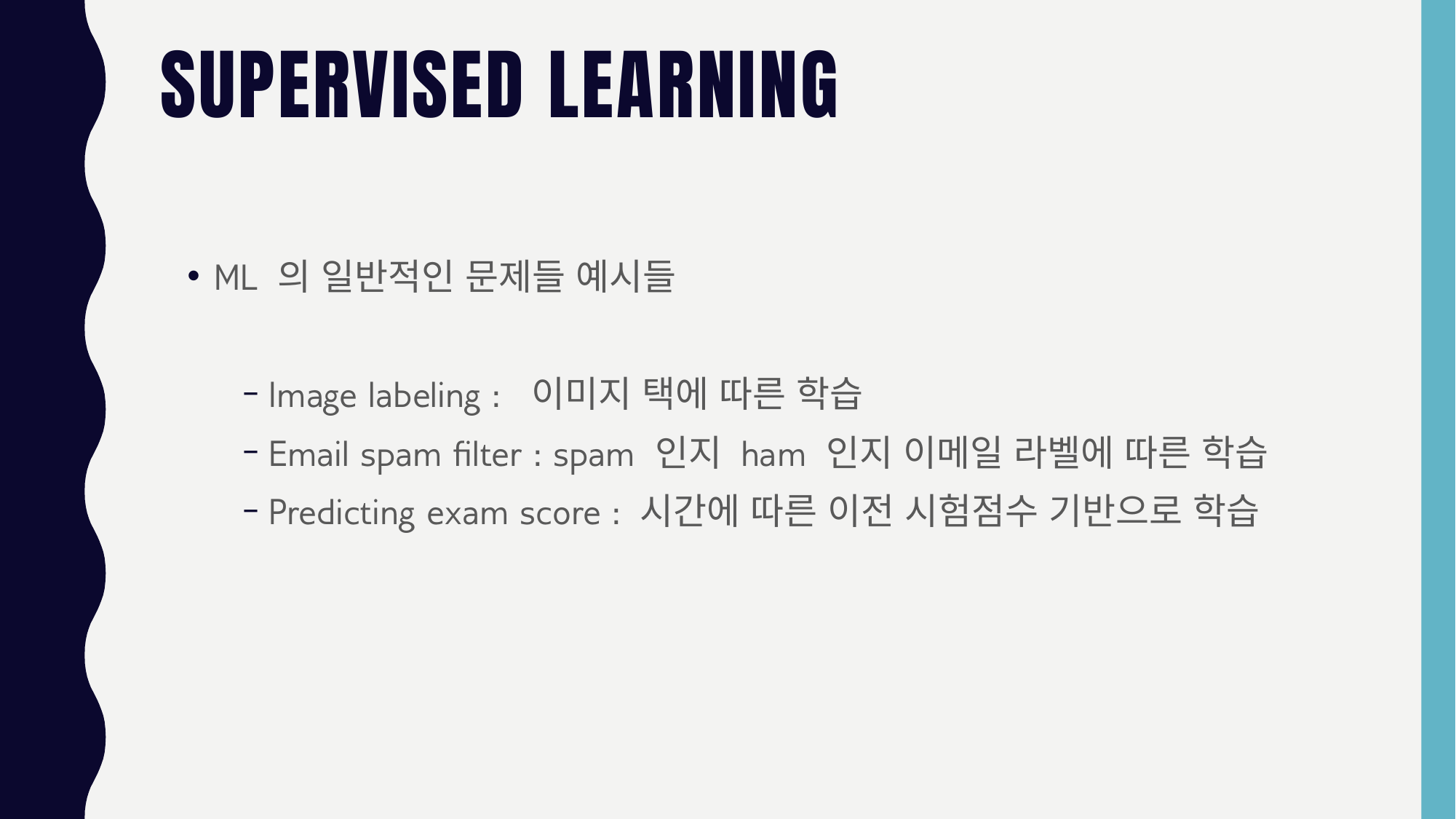

# Supervised learning
ML 의 일반적인 문제들 예시들

Image labeling :  이미지 택에 따른 학습
Email spam filter : spam 인지 ham 인지 이메일 라벨에 따른 학습
Predicting exam score : 시간에 따른 이전 시험점수 기반으로 학습